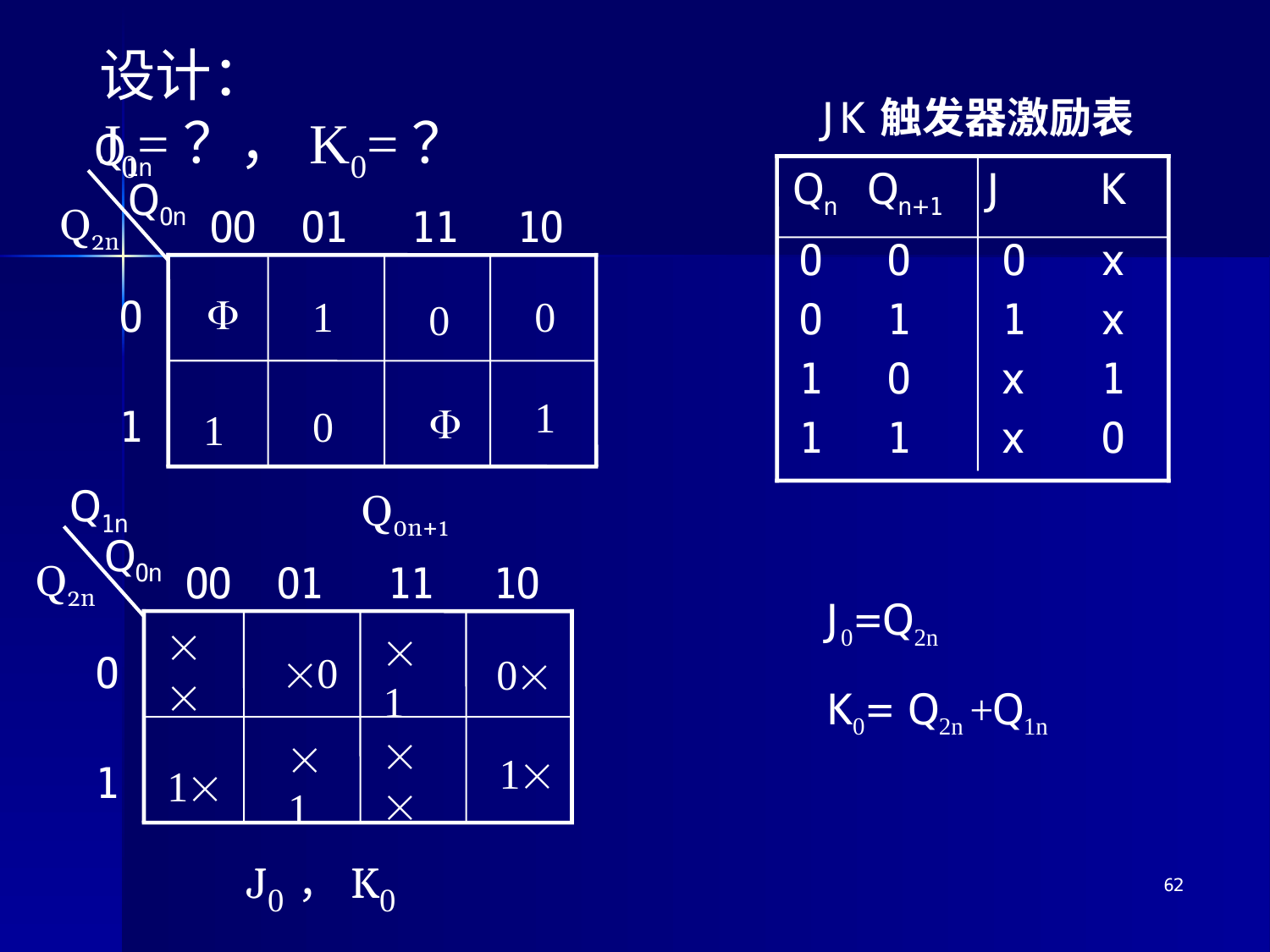

设计：J0=？，K0=？
JK触发器激励表
Qn    Qn+1    J

K

x
x
1
0
0     0       0
0     1       1
1     0       x
1     1       x

Q1n
Q0n

Q2n
00
01
11
10

Φ
0
1
1
0
0

1
Φ
0
1

Q0n+1
Q1n
Q0n

Q2n
00
01
11
10

××
×0
0
1
0×
×1

1×
××
×1
1×

J0，K0
J0=Q2n
K0= Q2n +Q1n
62